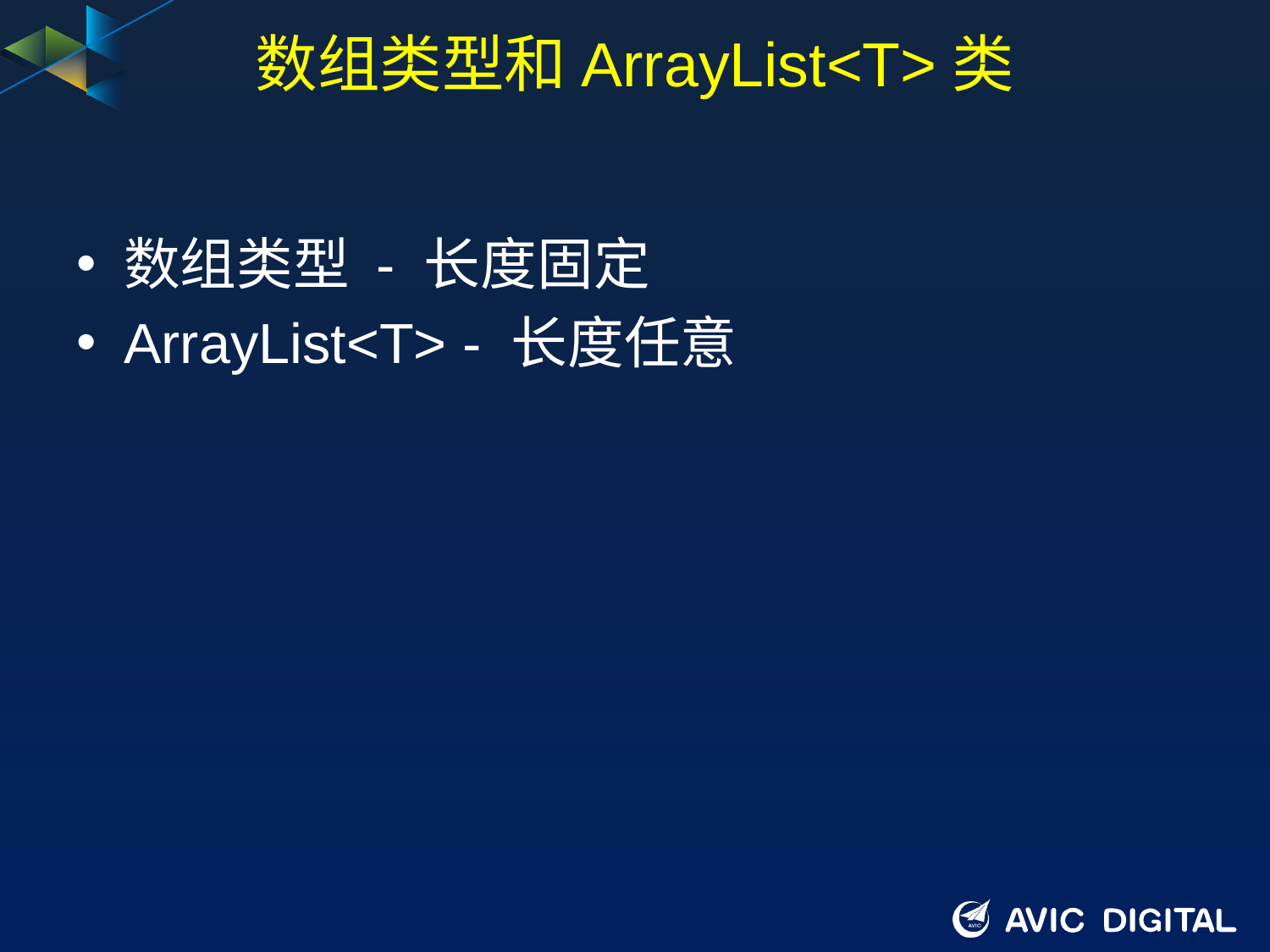

# 数组类型和ArrayList<T>类
数组类型 - 长度固定
ArrayList<T> - 长度任意